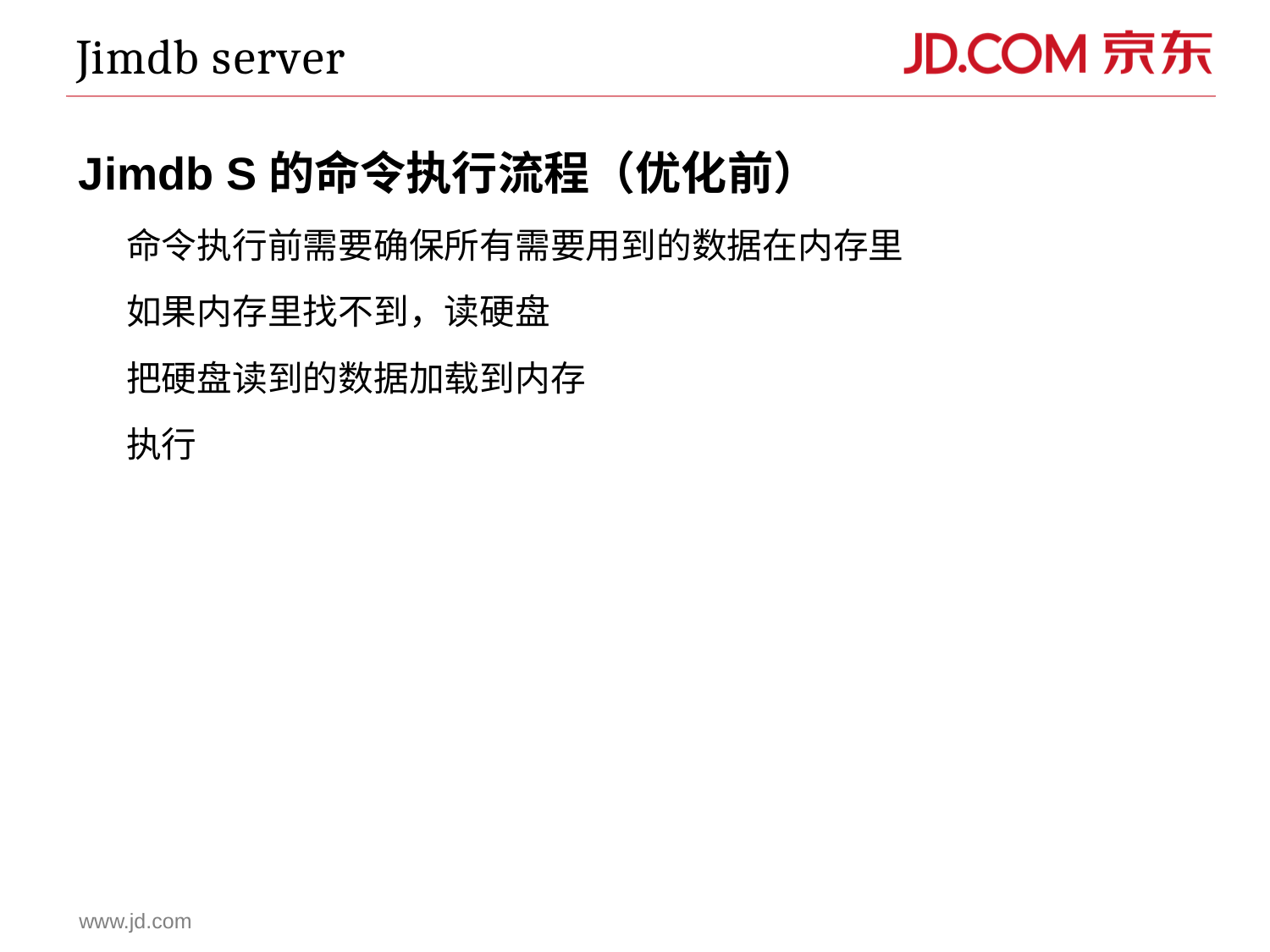

Jimdb server
Jimdb S的命令执行流程（优化前）
	命令执行前需要确保所有需要用到的数据在内存里
	如果内存里找不到，读硬盘
	把硬盘读到的数据加载到内存
	执行